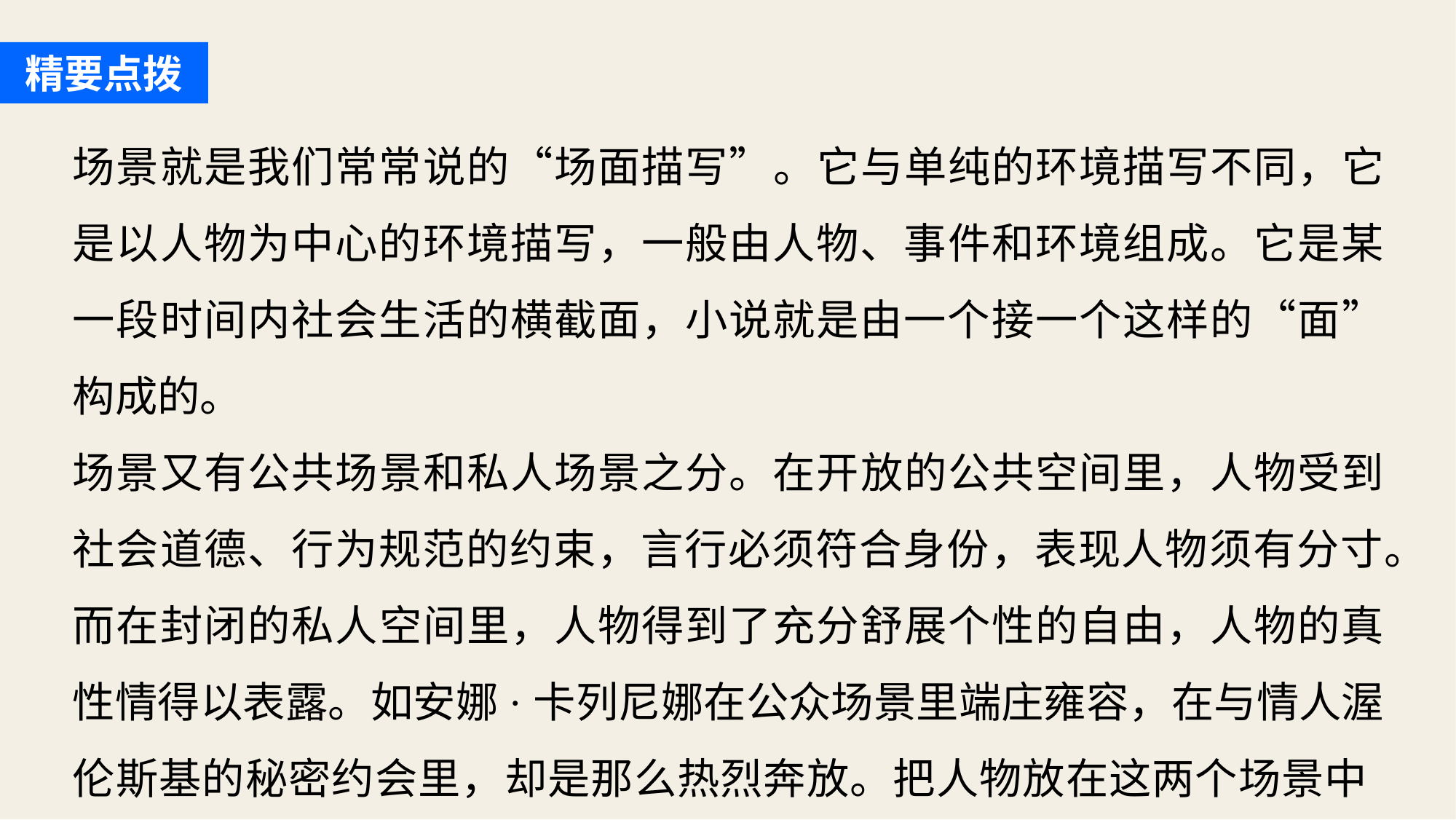

精要点拨
场景就是我们常常说的“场面描写”。它与单纯的环境描写不同，它是以人物为中心的环境描写，一般由人物、事件和环境组成。它是某一段时间内社会生活的横截面，小说就是由一个接一个这样的“面”构成的。
场景又有公共场景和私人场景之分。在开放的公共空间里，人物受到社会道德、行为规范的约束，言行必须符合身份，表现人物须有分寸。而在封闭的私人空间里，人物得到了充分舒展个性的自由，人物的真性情得以表露。如安娜·卡列尼娜在公众场景里端庄雍容，在与情人渥伦斯基的秘密约会里，却是那么热烈奔放。把人物放在这两个场景中